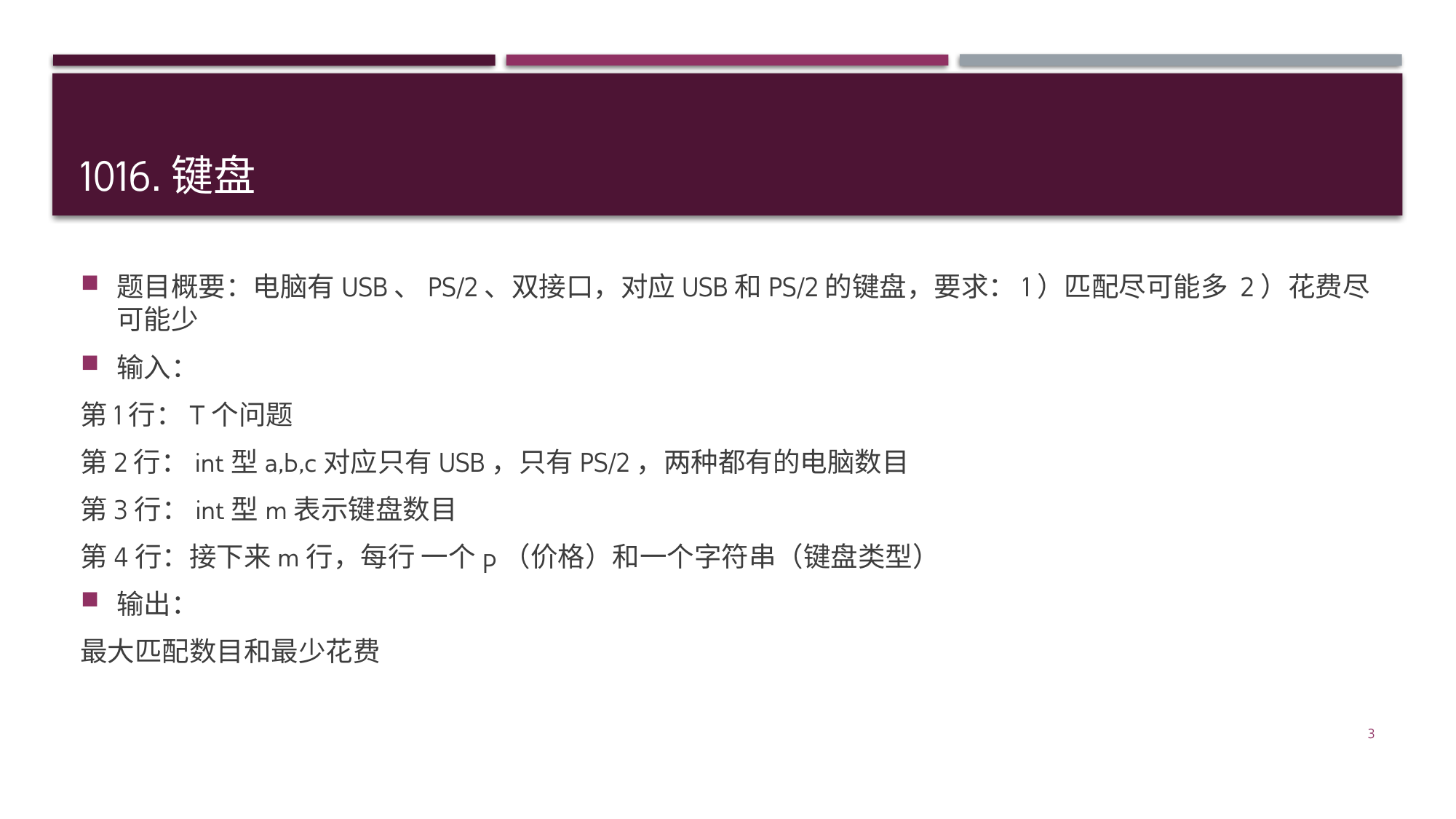

# 1016.键盘
题目概要：电脑有USB、PS/2、双接口，对应USB和PS/2的键盘，要求：1）匹配尽可能多 2）花费尽可能少
输入：
第1行：T个问题
第2行：int型a,b,c对应只有USB，只有PS/2，两种都有的电脑数目
第3行：int型m表示键盘数目
第4行：接下来m行，每行 一个p（价格）和一个字符串（键盘类型）
输出：
最大匹配数目和最少花费

3